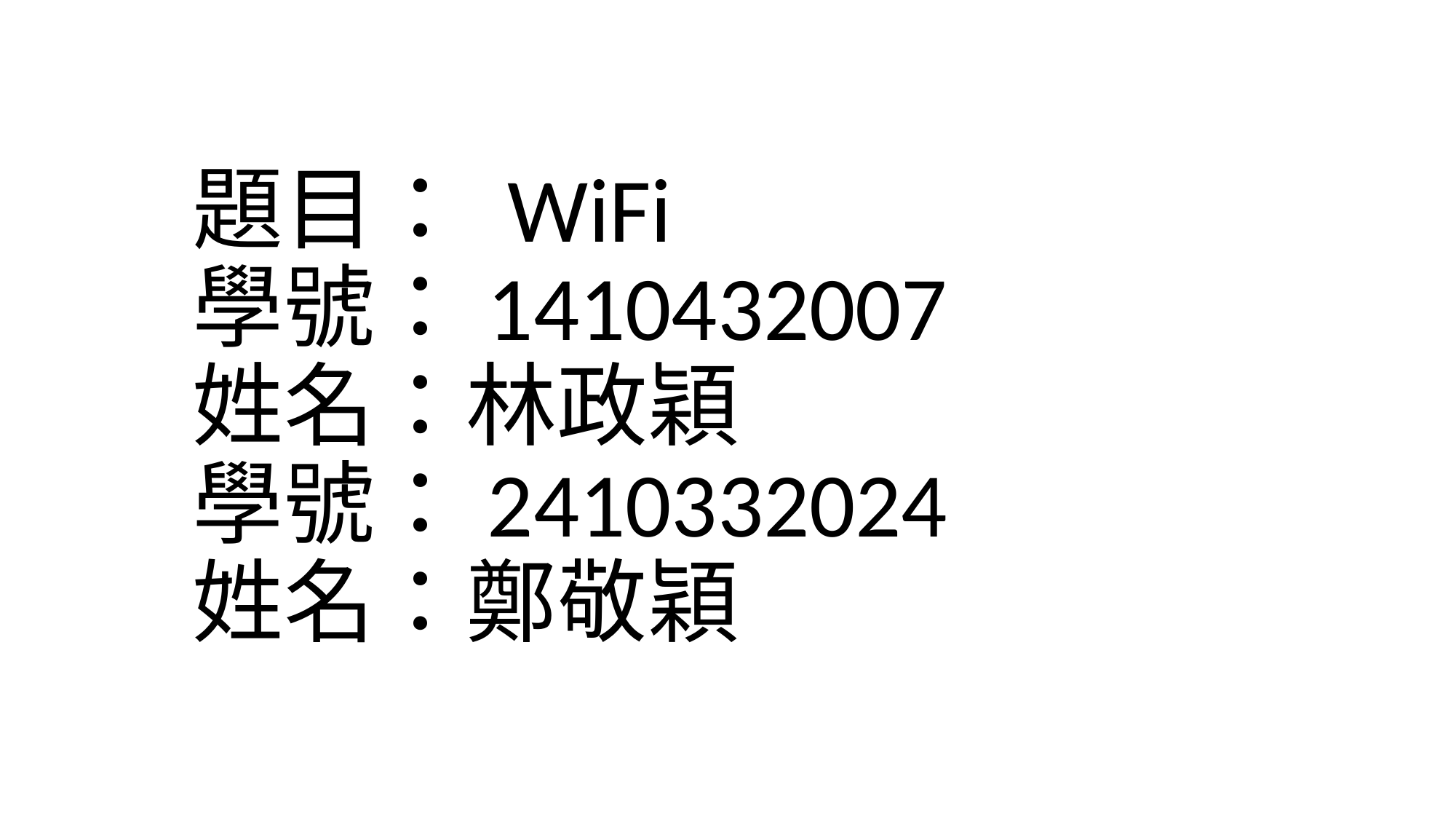

# 題目： WiFi 學號：1410432007 姓名：林政穎 學號：2410332024 姓名：鄭敬穎